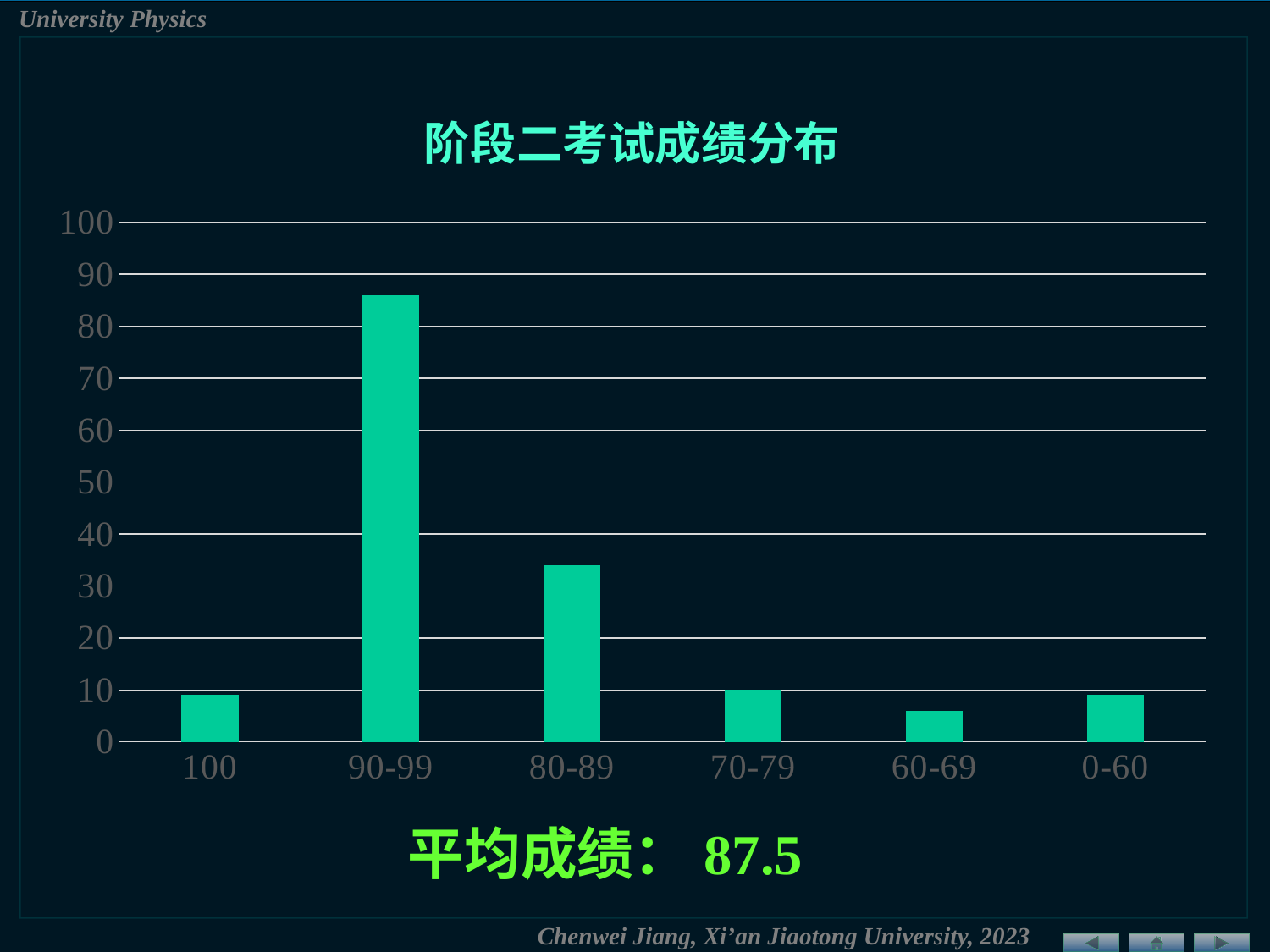

### Chart: 阶段二考试成绩分布

| Category |  |
|---|---|
| 100 | 9.0 |
| 90-99 | 86.0 |
| 80-89 | 34.0 |
| 70-79 | 10.0 |
| 60-69 | 6.0 |
| 0-60 | 9.0 |
平均成绩：87.5